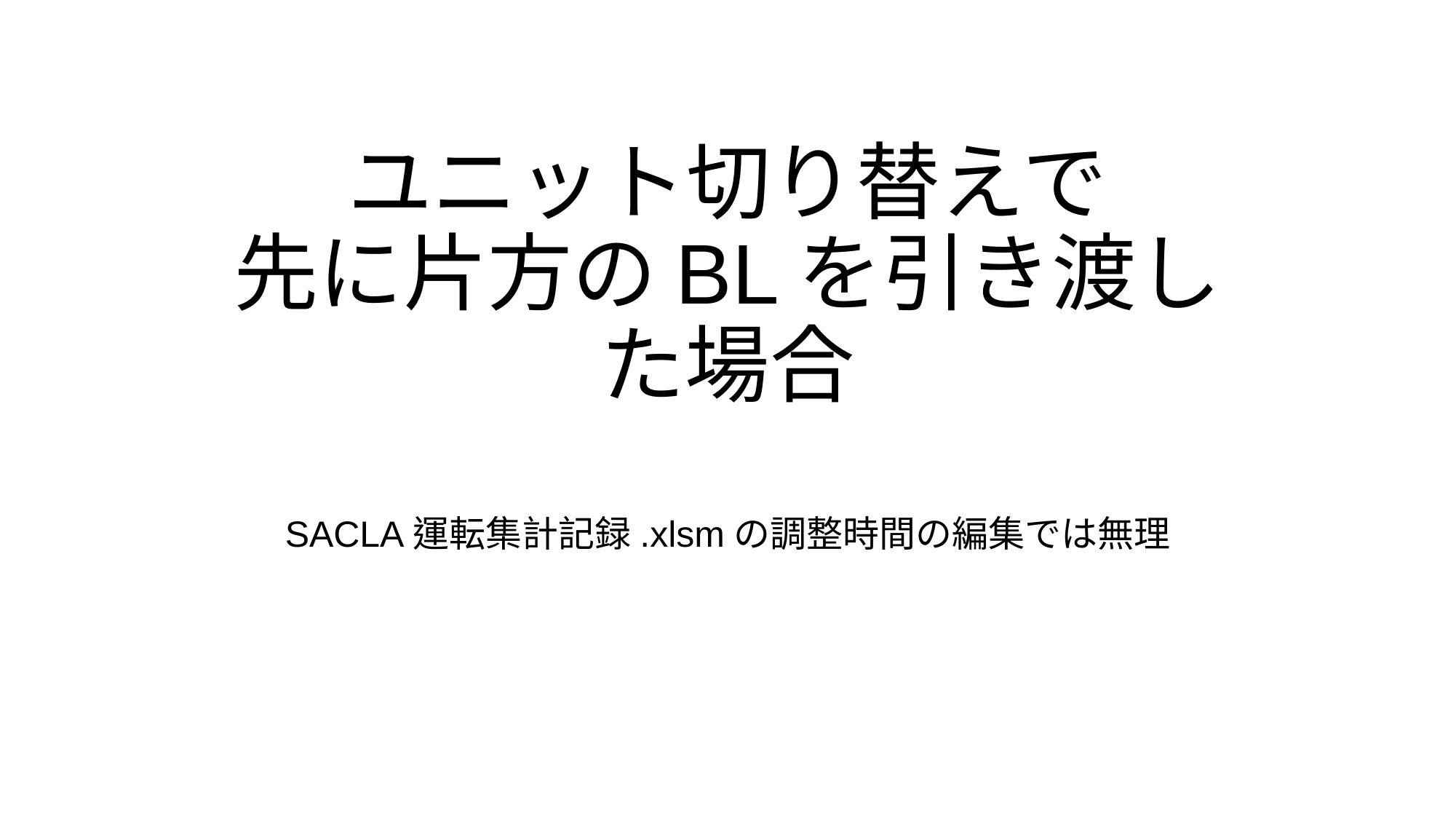

# ユニット切り替えで 先に片方のBLを引き渡した場合
SACLA運転集計記録.xlsmの調整時間の編集では無理